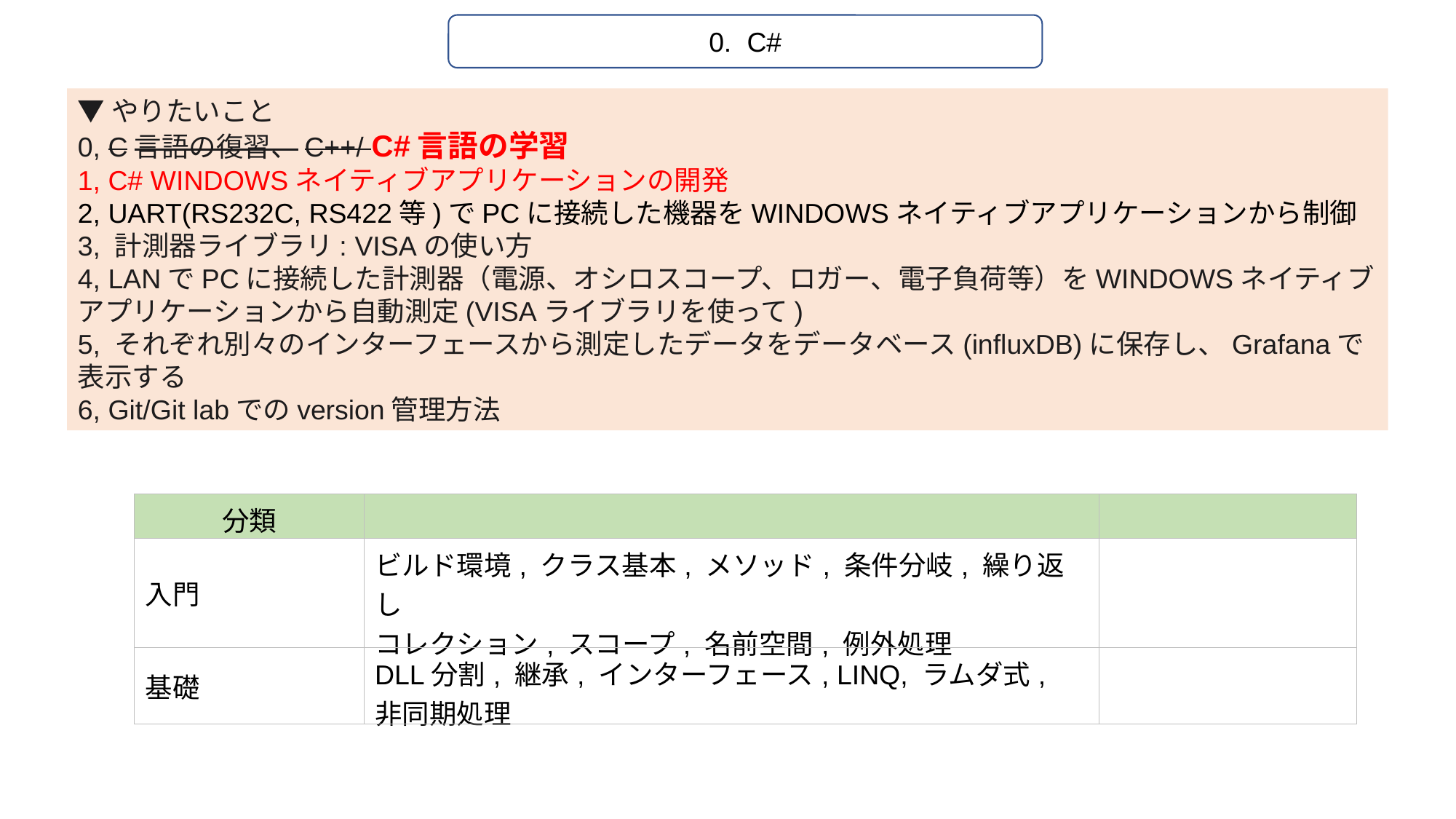

0.  C#
▼やりたいこと
0, C言語の復習、C++/ C#言語の学習
1, C# WINDOWSネイティブアプリケーションの開発
2, UART(RS232C, RS422等)でPCに接続した機器をWINDOWSネイティブアプリケーションから制御
3, 計測器ライブラリ: VISAの使い方
4, LANでPCに接続した計測器（電源、オシロスコープ、ロガー、電子負荷等）をWINDOWSネイティブアプリケーションから自動測定(VISAライブラリを使って)
5, それぞれ別々のインターフェースから測定したデータをデータベース(influxDB)に保存し、Grafanaで表示する
6, Git/Git labでのversion管理方法
| 分類 |  |  |
| --- | --- | --- |
| 入門 | ビルド環境, クラス基本, メソッド, 条件分岐, 繰り返し コレクション, スコープ, 名前空間, 例外処理 |  |
| 基礎 | DLL分割, 継承, インターフェース, LINQ, ラムダ式, 非同期処理 |  |